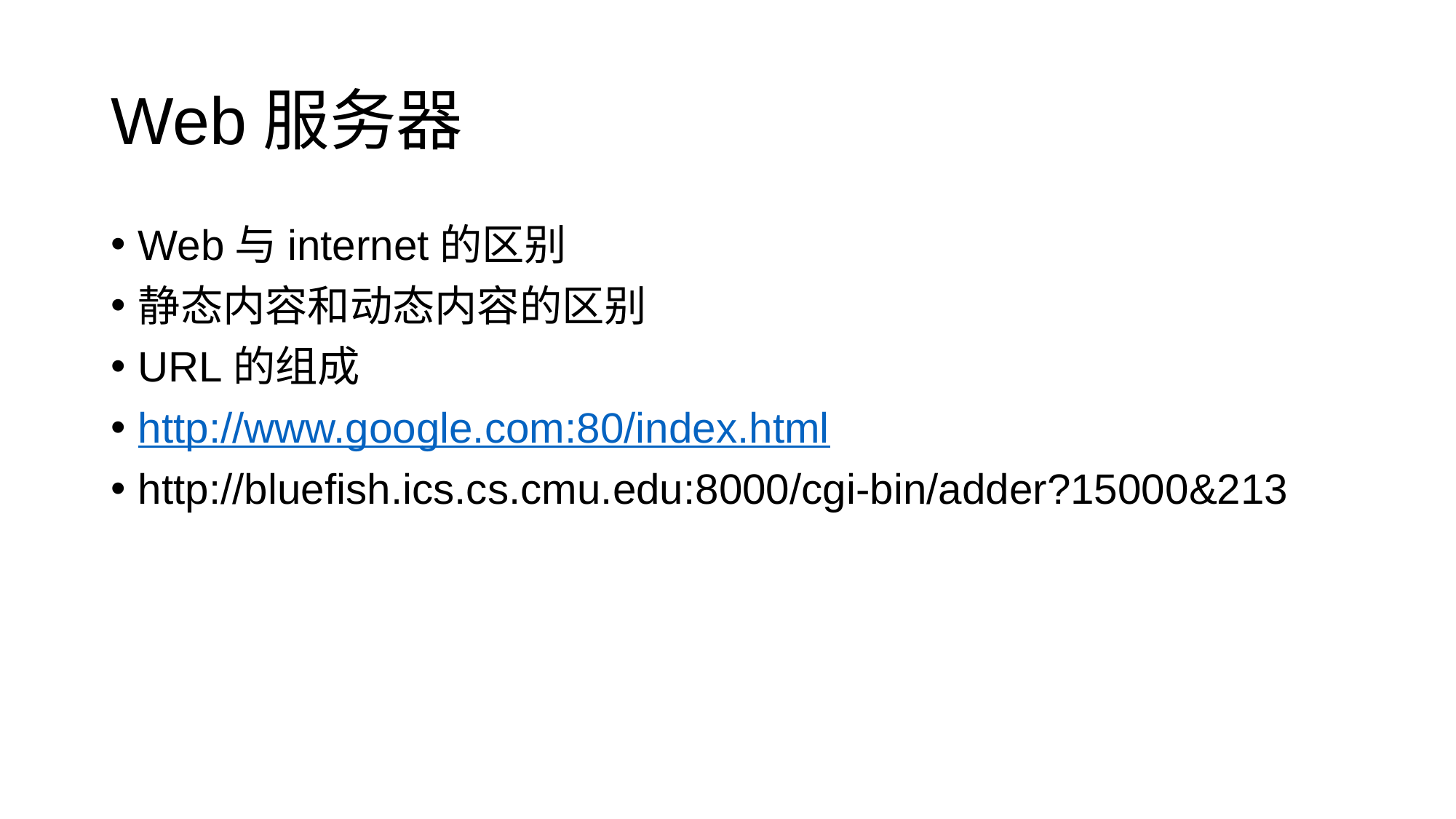

# Web服务器
Web与internet的区别
静态内容和动态内容的区别
URL的组成
http://www.google.com:80/index.html
http://bluefish.ics.cs.cmu.edu:8000/cgi-bin/adder?15000&213